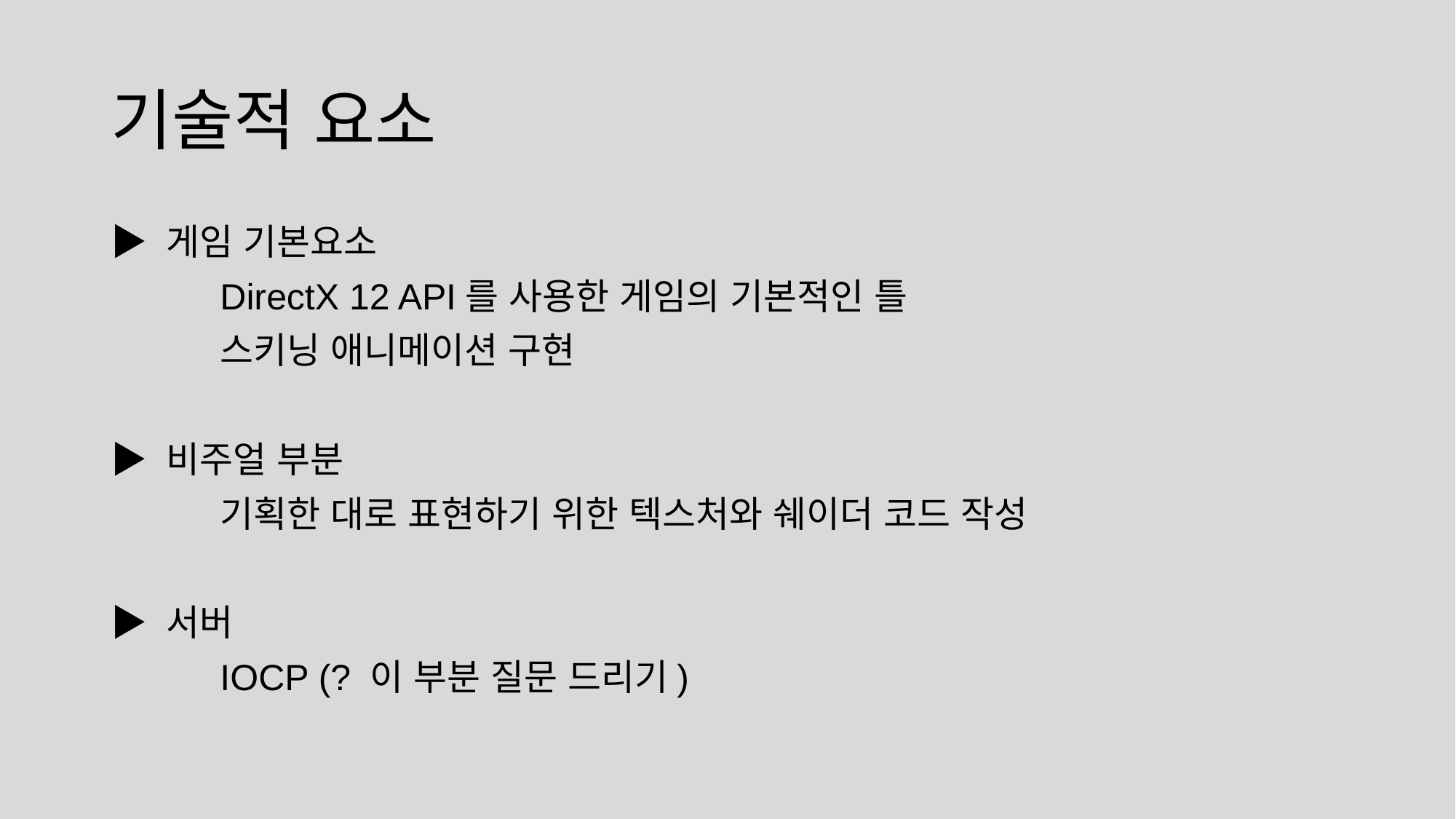

# 기술적 요소
▶ 게임 기본요소
	DirectX 12 API를 사용한 게임의 기본적인 틀
	스키닝 애니메이션 구현

▶ 비주얼 부분
	기획한 대로 표현하기 위한 텍스처와 쉐이더 코드 작성

▶ 서버
	IOCP (? 이 부분 질문 드리기)